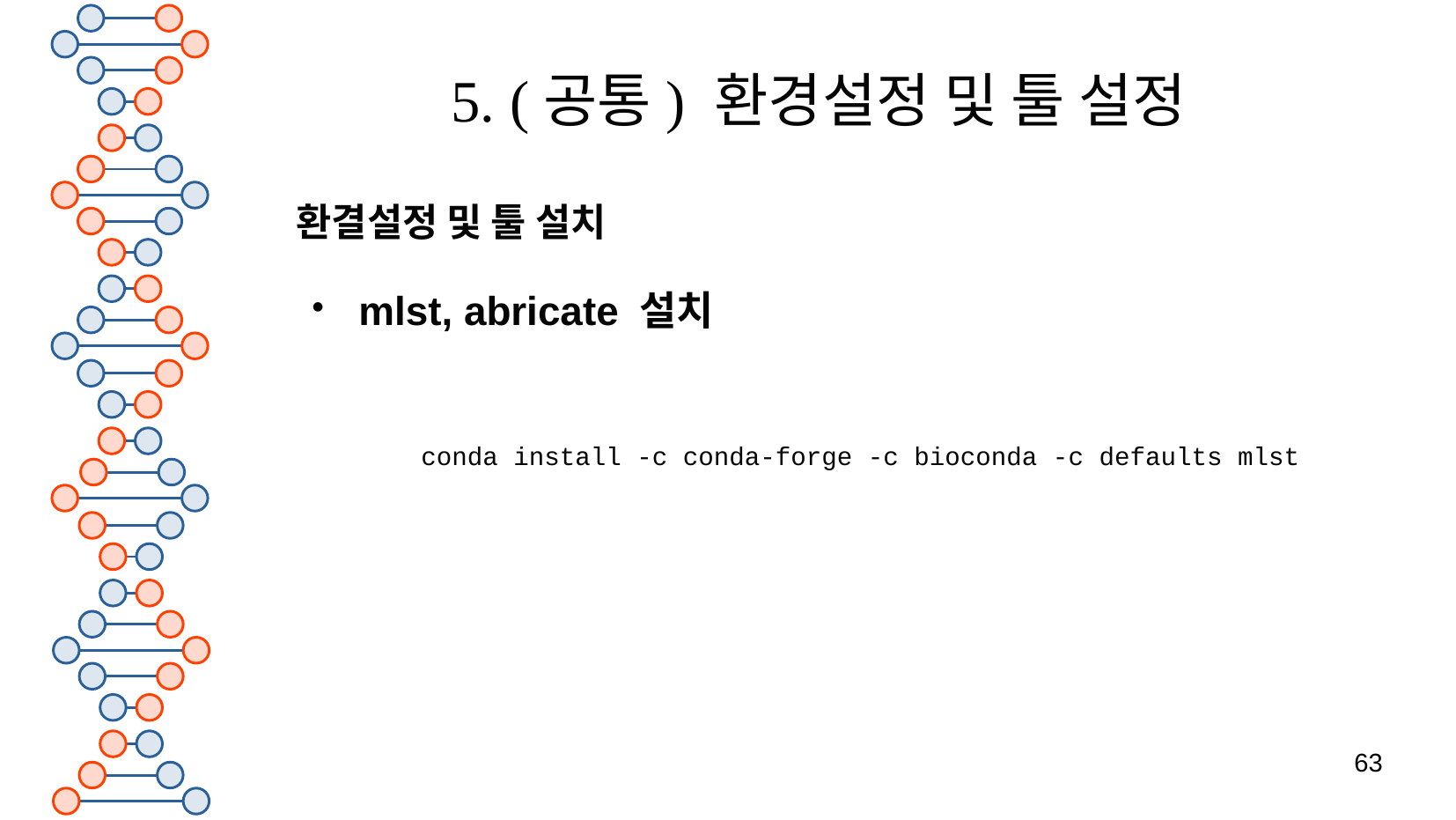

# 5. (공통) 환경설정 및 툴 설정
환결설정 및 툴 설치
mlst, abricate 설치

conda install -c conda-forge -c bioconda -c defaults mlst

63